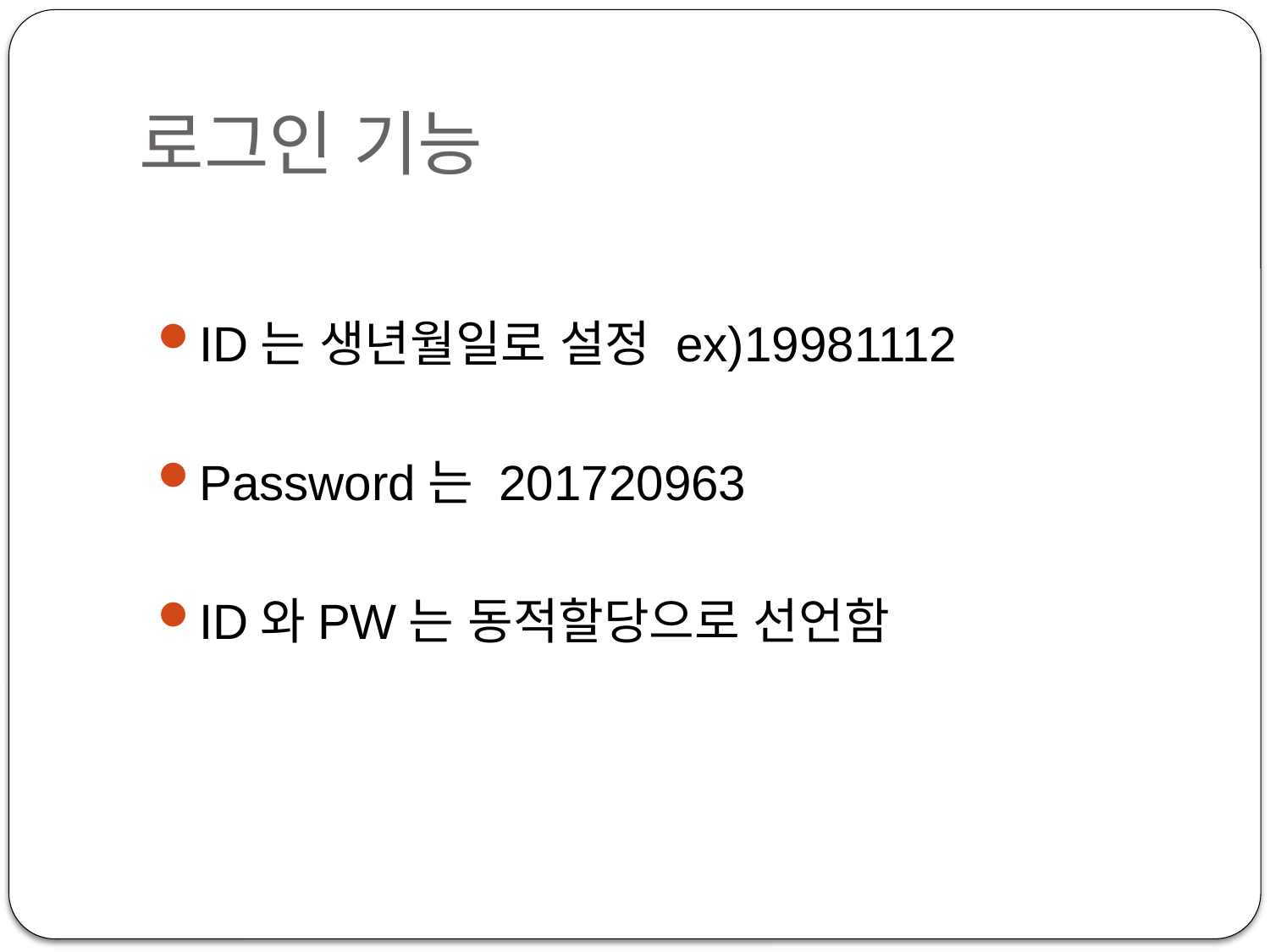

# 로그인 기능
ID는 생년월일로 설정 ex)19981112

Password는 201720963

ID와PW는 동적할당으로 선언함